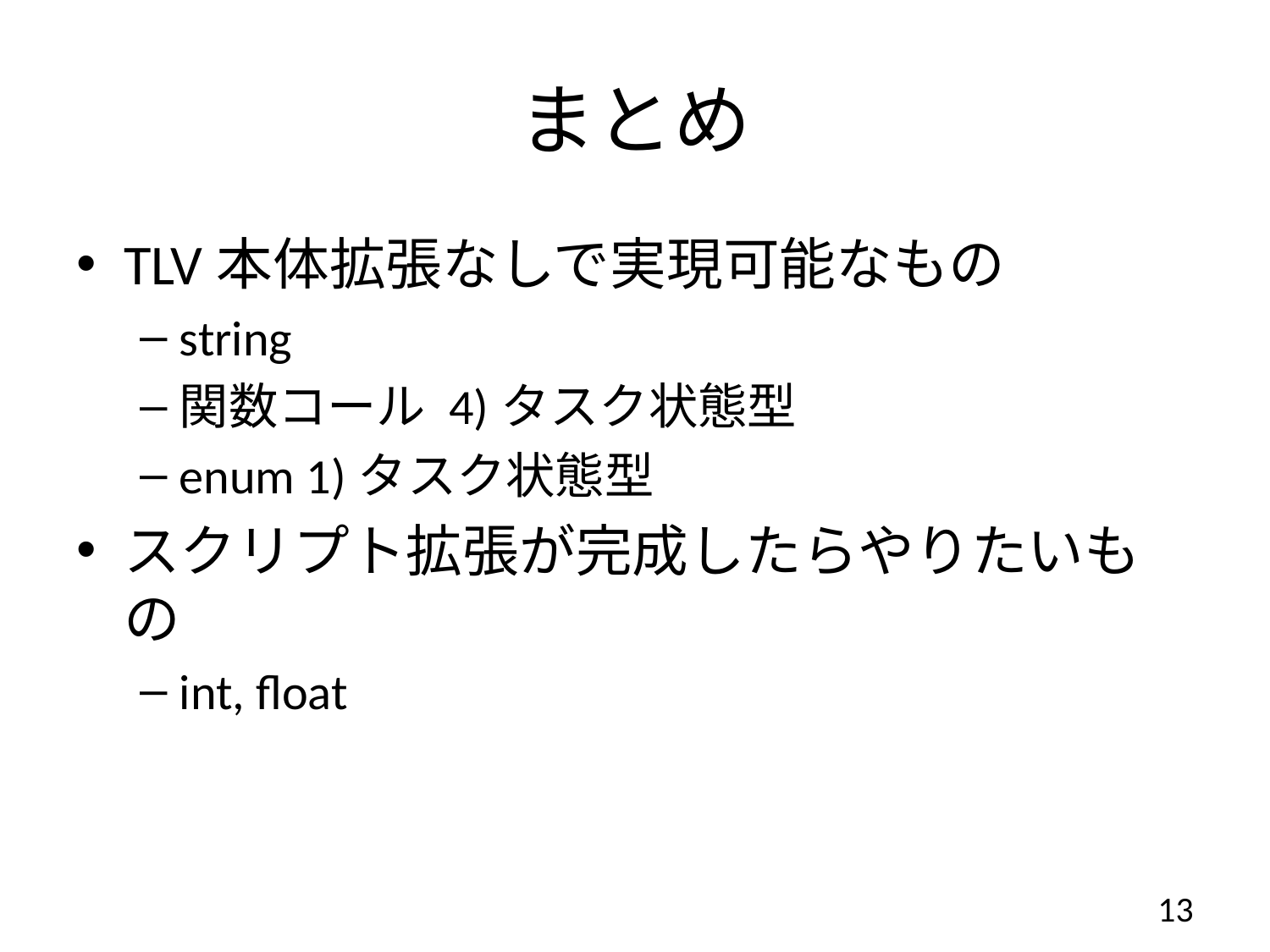

# まとめ
TLV本体拡張なしで実現可能なもの
string
関数コール 4)タスク状態型
enum 1)タスク状態型
スクリプト拡張が完成したらやりたいもの
int, float

13